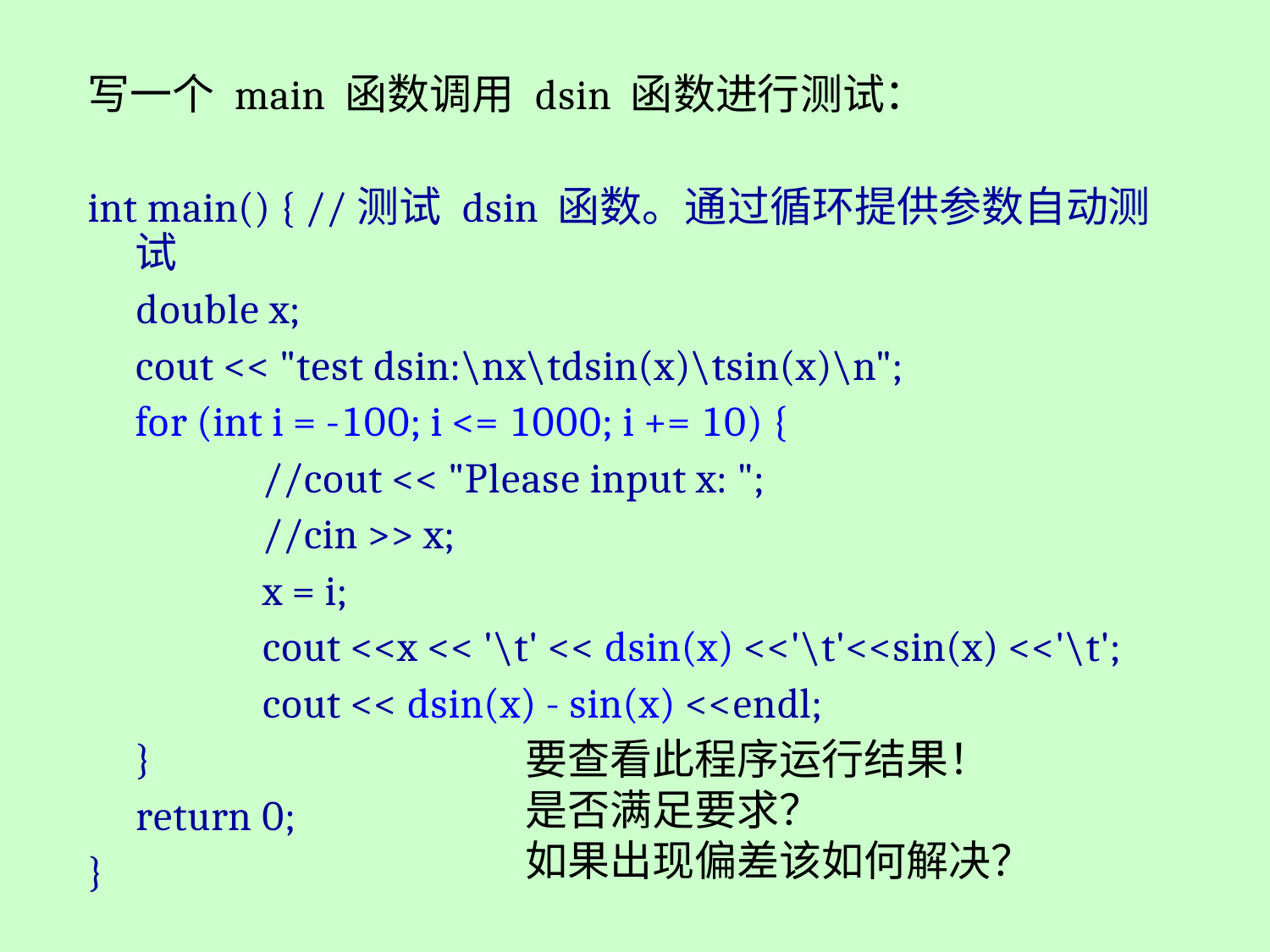

写一个 main 函数调用 dsin 函数进行测试：

int main() { //测试 dsin 函数。通过循环提供参数自动测试
	double x;
	cout << "test dsin:\nx\tdsin(x)\tsin(x)\n";
	for (int i = -100; i <= 1000; i += 10) {
		//cout << "Please input x: ";
		//cin >> x;
		x = i;
		cout <<x << '\t' << dsin(x) <<'\t'<<sin(x) <<'\t';
		cout << dsin(x) - sin(x) <<endl;
	}
	return 0;
}
要查看此程序运行结果！
是否满足要求？
如果出现偏差该如何解决？
67